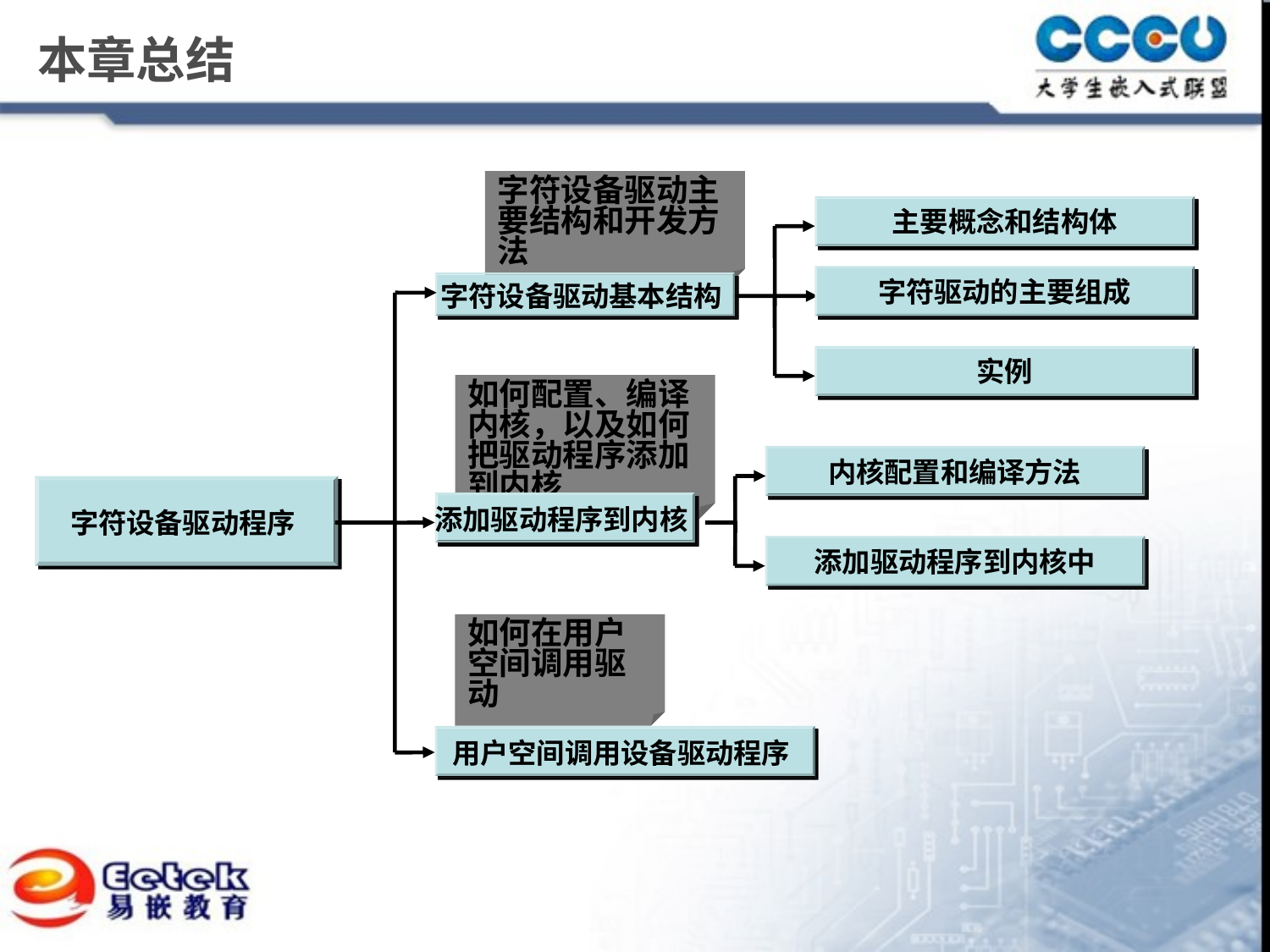

# 本章总结
字符设备驱动主要结构和开发方法
主要概念和结构体

字符驱动的主要组成
字符设备驱动基本结构

实例
如何配置、编译内核，以及如何把驱动程序添加到内核
内核配置和编译方法
字符设备驱动程序

添加驱动程序到内核
添加驱动程序到内核中
如何在用户空间调用驱动
用户空间调用设备驱动程序